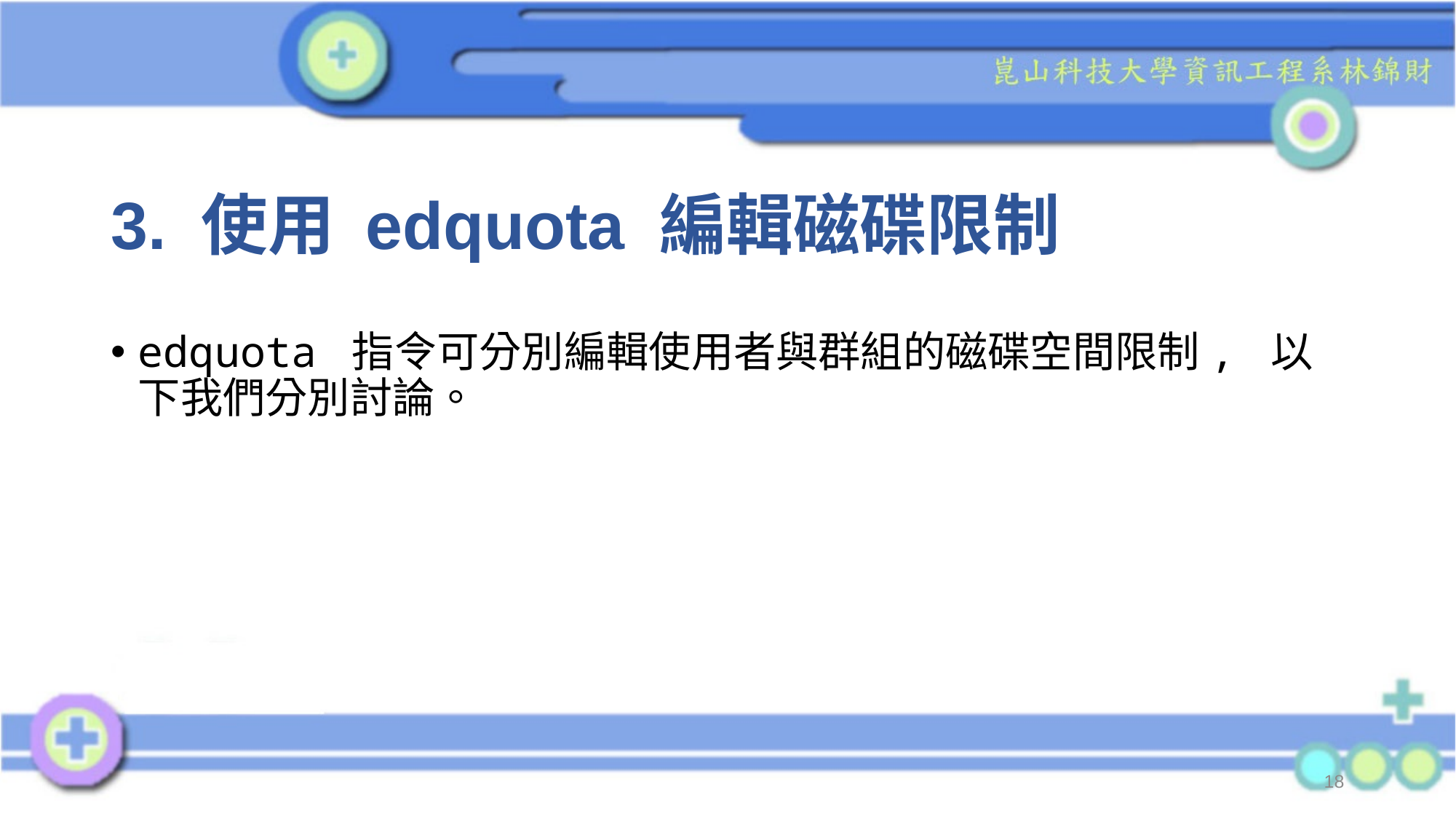

# 3. 使用 edquota 編輯磁碟限制
edquota 指令可分別編輯使用者與群組的磁碟空間限制, 以下我們分別討論。

18